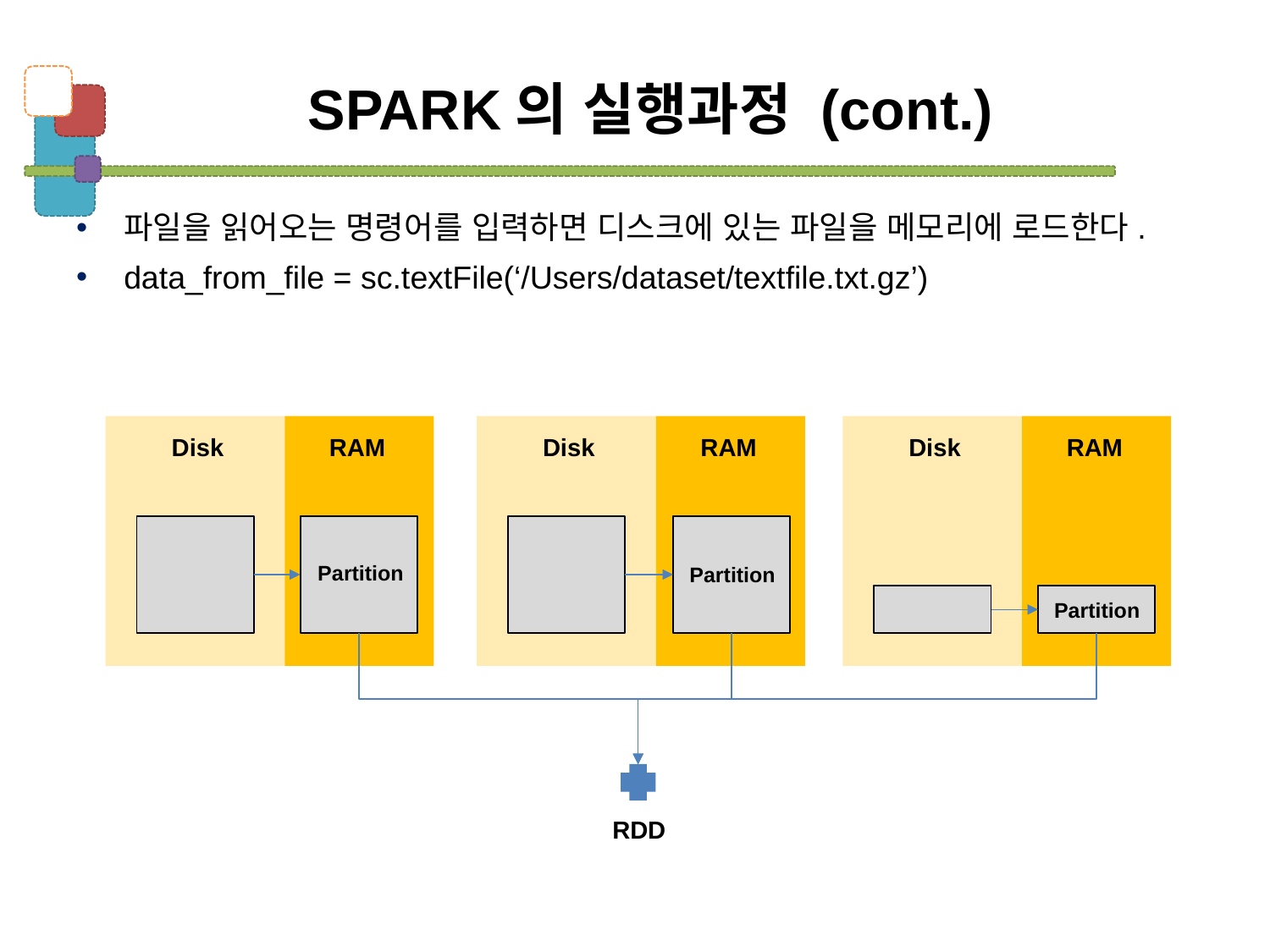

# SPARK의 실행과정 (cont.)
파일을 읽어오는 명령어를 입력하면 디스크에 있는 파일을 메모리에 로드한다.
data_from_file = sc.textFile(‘/Users/dataset/textfile.txt.gz’)

RAM
RAM
RAM
Disk
Disk
Disk

Partition
Partition

Partition

RDD